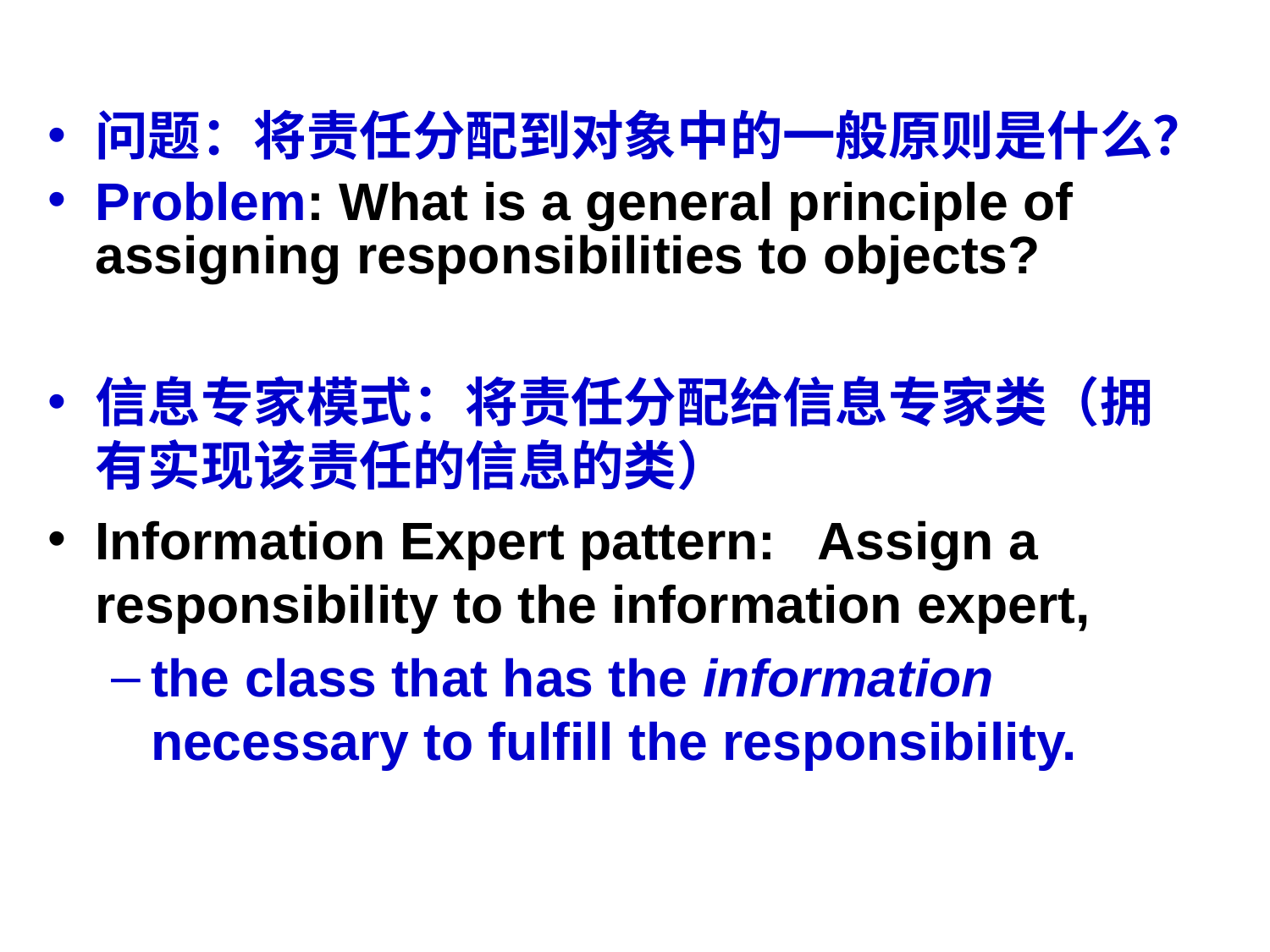

问题：将责任分配到对象中的一般原则是什么？
Problem: What is a general principle of assigning responsibilities to objects?

信息专家模式：将责任分配给信息专家类（拥有实现该责任的信息的类）
Information Expert pattern:   Assign a responsibility to the information expert,
the class that has the information necessary to fulfill the responsibility.